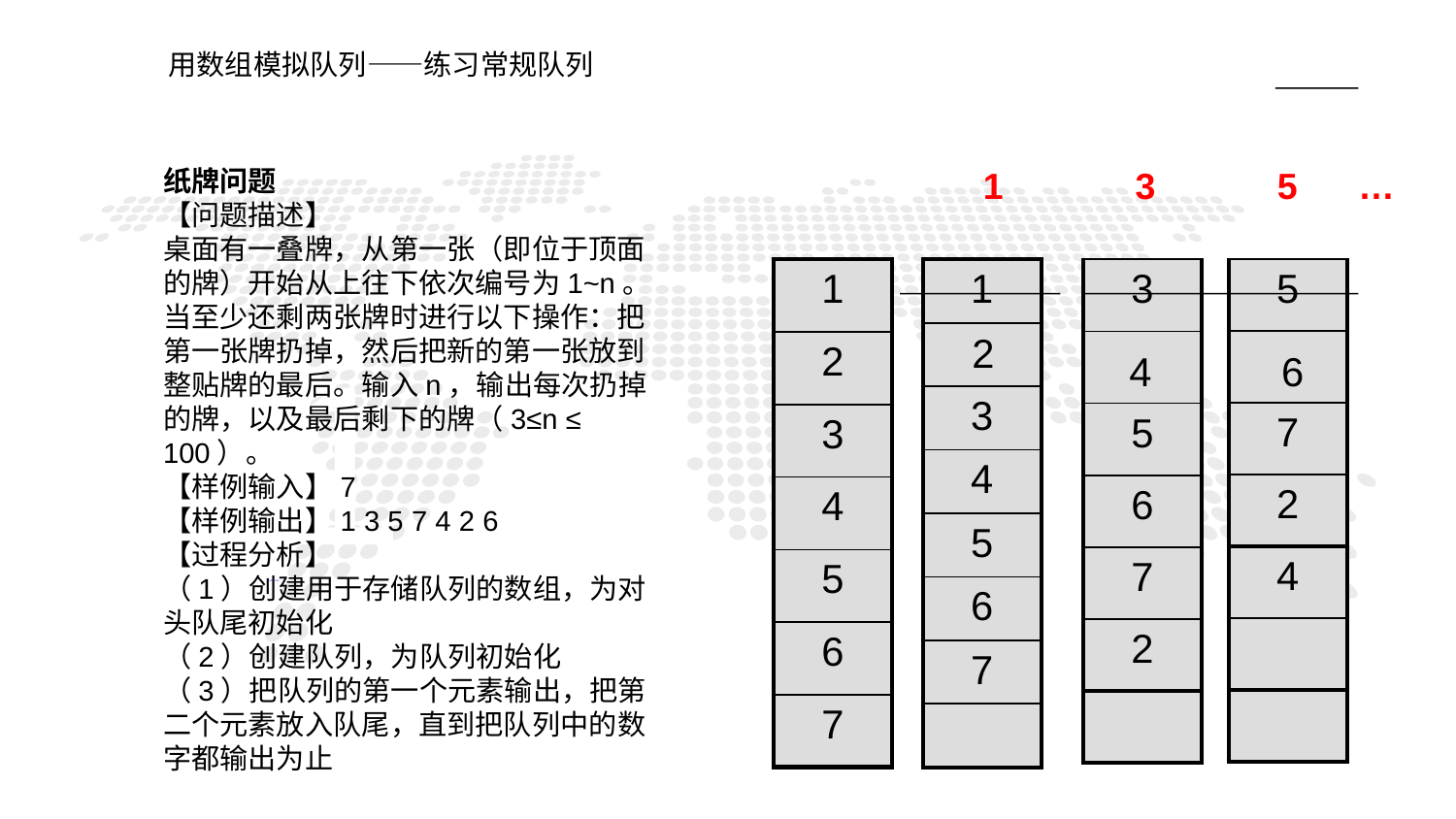

用数组模拟队列——练习常规队列

1             3            5      …
纸牌问题
【问题描述】
桌面有一叠牌，从第一张（即位于顶面的牌）开始从上往下依次编号为1~n。当至少还剩两张牌时进行以下操作：把第一张牌扔掉，然后把新的第一张放到整贴牌的最后。输入n，输出每次扔掉的牌，以及最后剩下的牌（3≤n ≤ 100）。
【样例输入】7
【样例输出】1 3 5 7 4 2 6
【过程分析】
（1）创建用于存储队列的数组，为对头队尾初始化
（2）创建队列，为队列初始化
（3）把队列的第一个元素输出，把第二个元素放入队尾，直到把队列中的数字都输出为止
| 1 |
| --- |
| 2 |
| 3 |
| 4 |
| 5 |
| 6 |
| 7 |
| 1 |
| --- |
|  |
| 3 |
| 4 |
| 5 |
| 6 |
| 7 |
|  |
| 3 |
| --- |
|  |
| 5 |
| 6 |
| 7 |
| 2 |
|  |
| 5 |
| --- |
|  |
| 7 |
| 2 |
| 4 |
|  |
|  |

1
2
4
6
PART  ONE